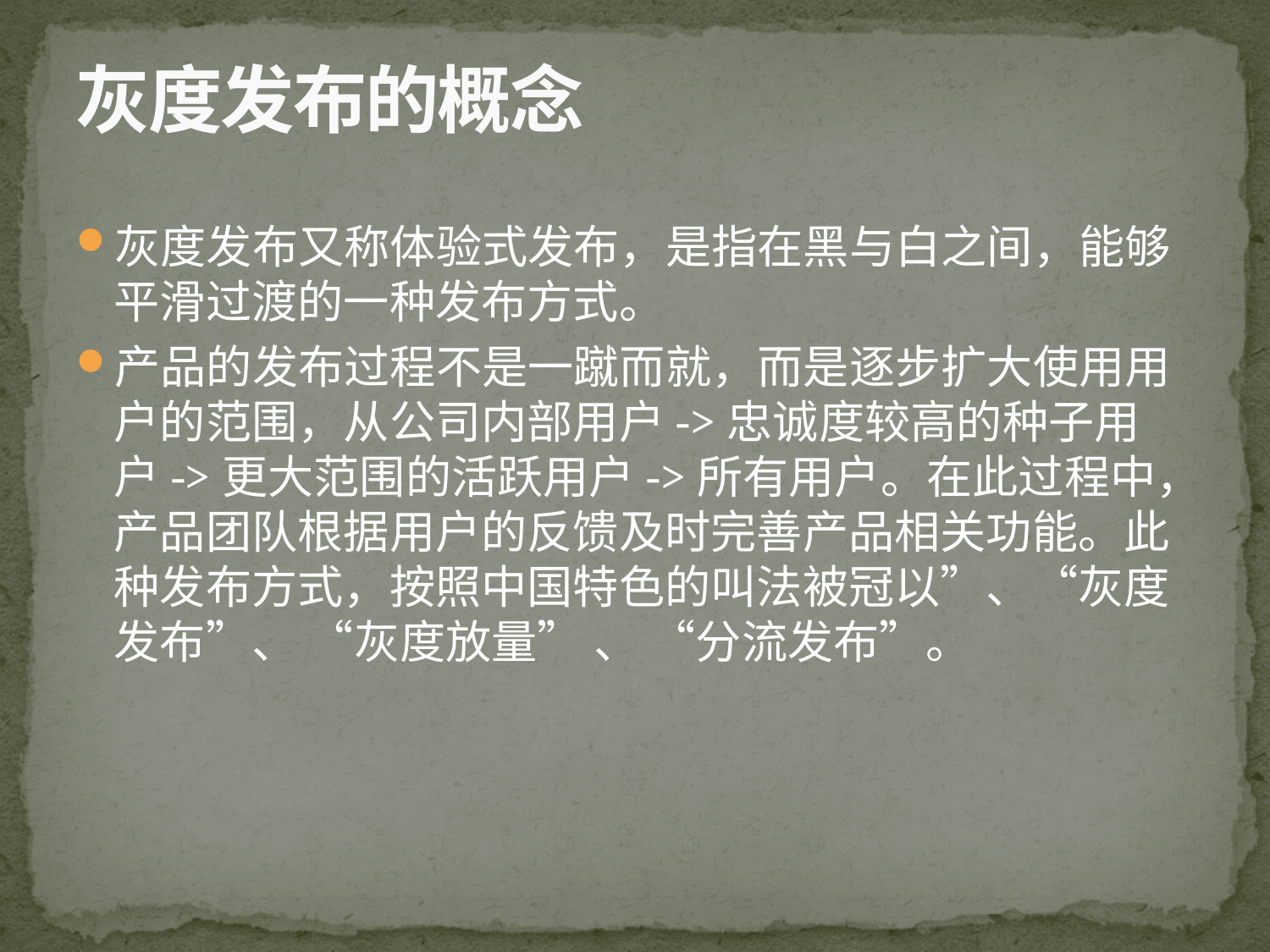

# 灰度发布的概念
灰度发布又称体验式发布，是指在黑与白之间，能够平滑过渡的一种发布方式。
产品的发布过程不是一蹴而就，而是逐步扩大使用用户的范围，从公司内部用户->忠诚度较高的种子用户->更大范围的活跃用户->所有用户。在此过程中，产品团队根据用户的反馈及时完善产品相关功能。此种发布方式，按照中国特色的叫法被冠以”、“灰度发布”、 “灰度放量” 、 “分流发布”。